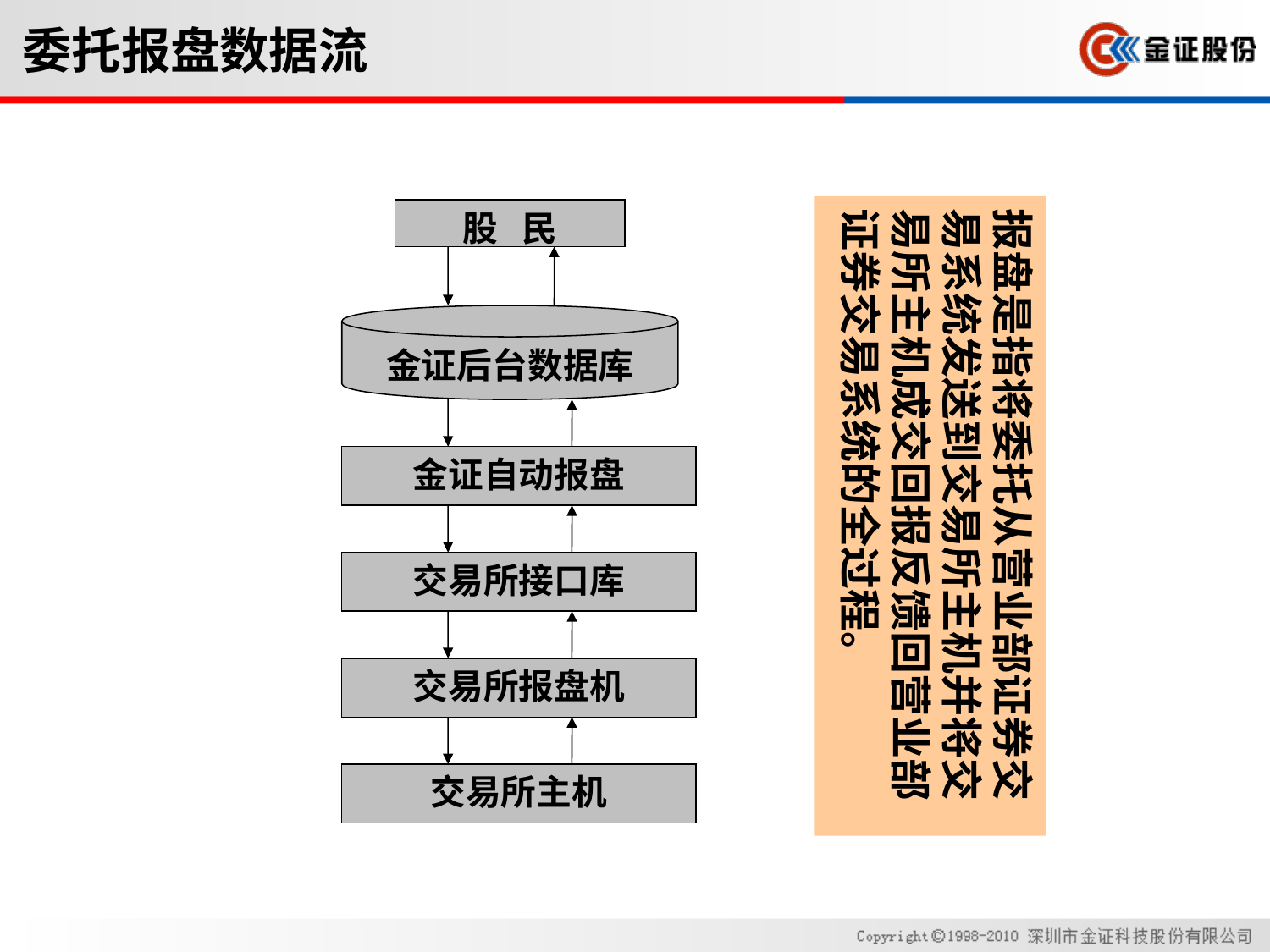

# 委托报盘数据流

股   民

金证后台数据库

金证自动报盘

交易所接口库

交易所报盘机

交易所主机
报盘是指将委托从营业部证券交易系统发送到交易所主机并将交易所主机成交回报反馈回营业部证券交易系统的全过程。